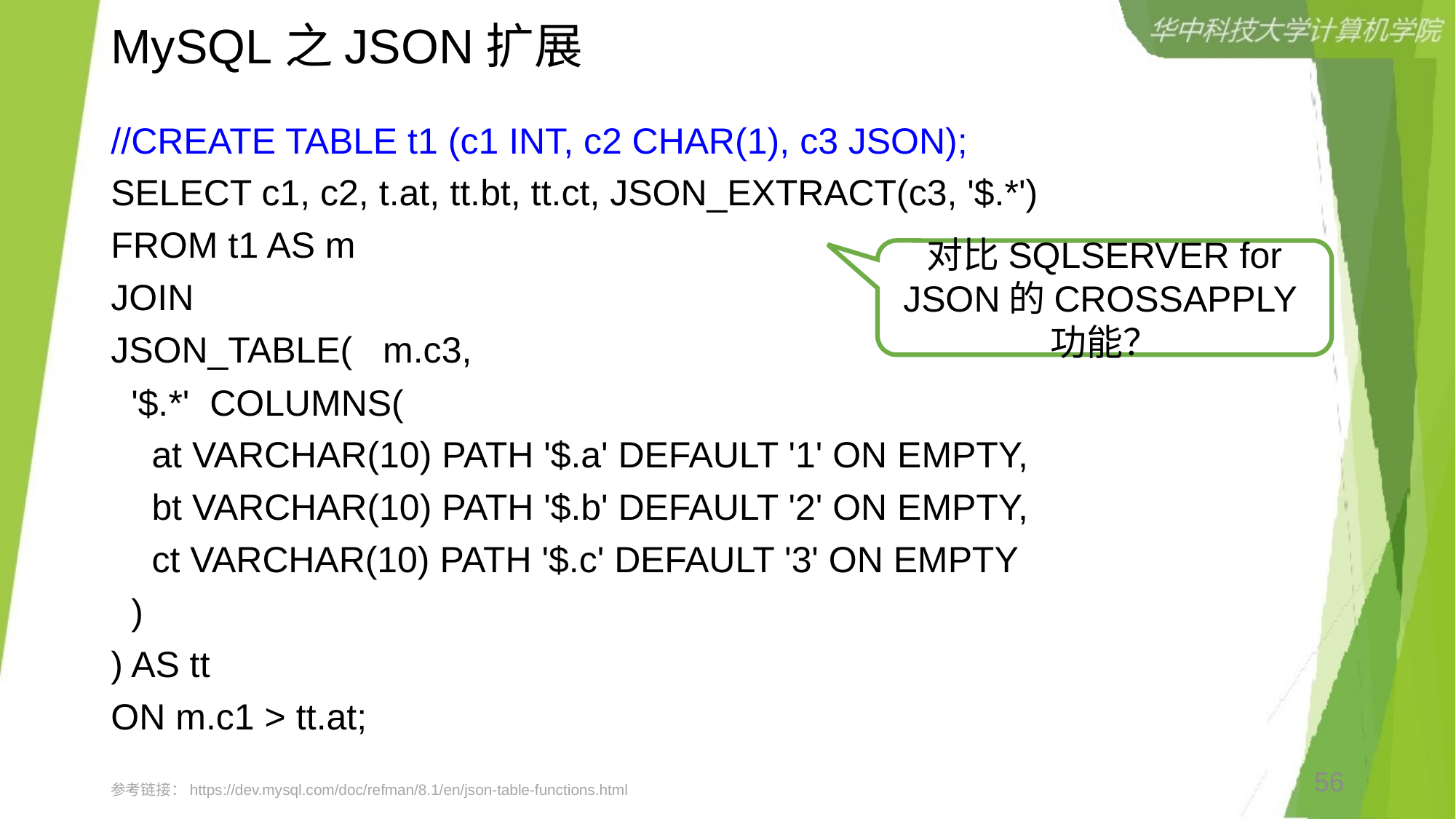

# MySQL之JSON扩展
//CREATE TABLE t1 (c1 INT, c2 CHAR(1), c3 JSON);
SELECT c1, c2, t.at, tt.bt, tt.ct, JSON_EXTRACT(c3, '$.*')
FROM t1 AS m
JOIN
JSON_TABLE(   m.c3,
  '$.*'  COLUMNS(
    at VARCHAR(10) PATH '$.a' DEFAULT '1' ON EMPTY,
    bt VARCHAR(10) PATH '$.b' DEFAULT '2' ON EMPTY,
    ct VARCHAR(10) PATH '$.c' DEFAULT '3' ON EMPTY
  )
) AS tt
ON m.c1 > tt.at;
对比SQLSERVER for JSON的CROSSAPPLY功能？
56
参考链接：https://dev.mysql.com/doc/refman/8.1/en/json-table-functions.html